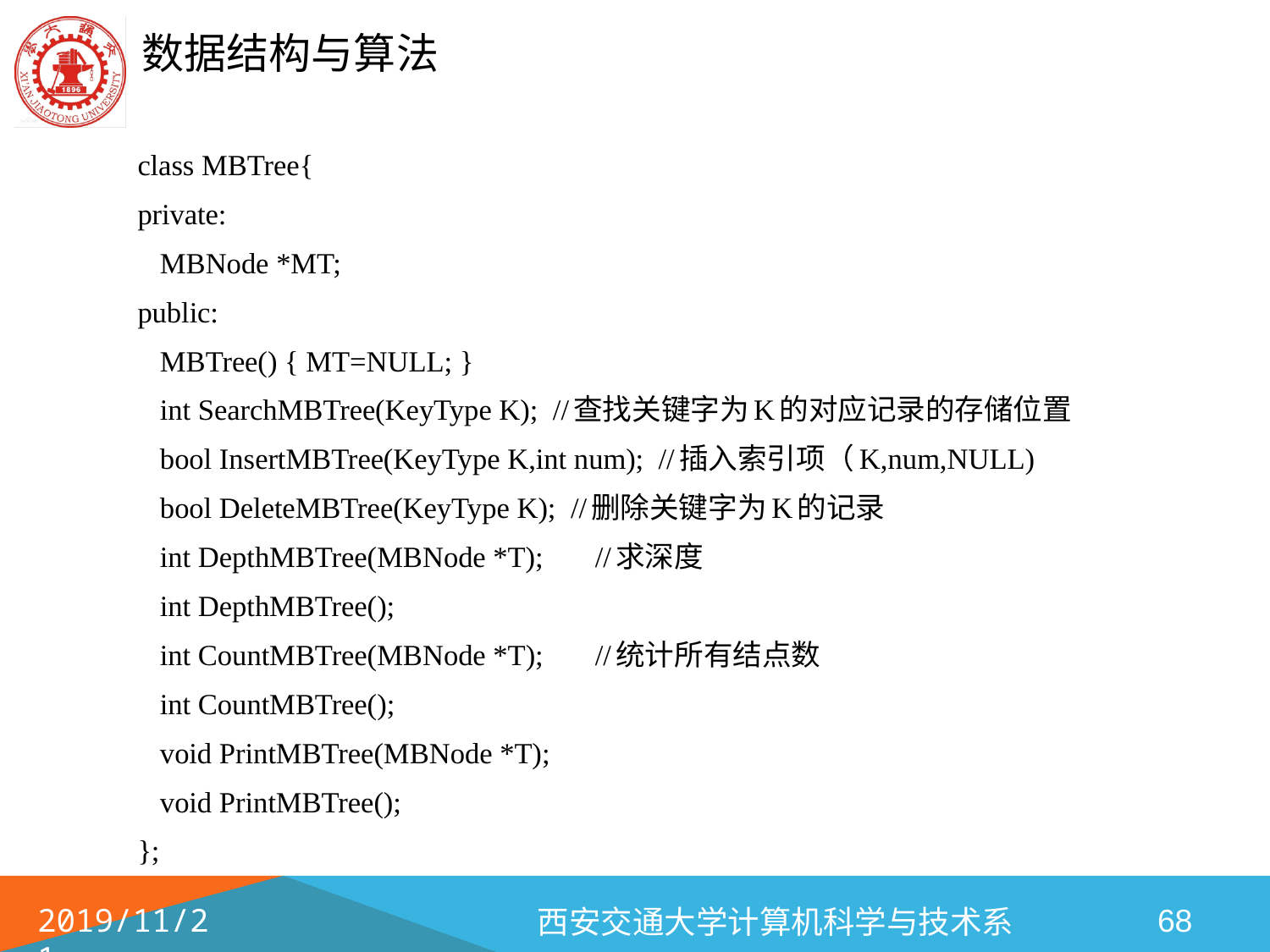

class MBTree{
private:
   MBNode *MT;
public:
   MBTree() { MT=NULL; }
   int SearchMBTree(KeyType K);  //查找关键字为K的对应记录的存储位置
   bool InsertMBTree(KeyType K,int num);  //插入索引项（K,num,NULL)
   bool DeleteMBTree(KeyType K);  //删除关键字为K的记录
   int DepthMBTree(MBNode *T);       //求深度
   int DepthMBTree();
   int CountMBTree(MBNode *T);       //统计所有结点数
   int CountMBTree();
   void PrintMBTree(MBNode *T);
   void PrintMBTree();
};